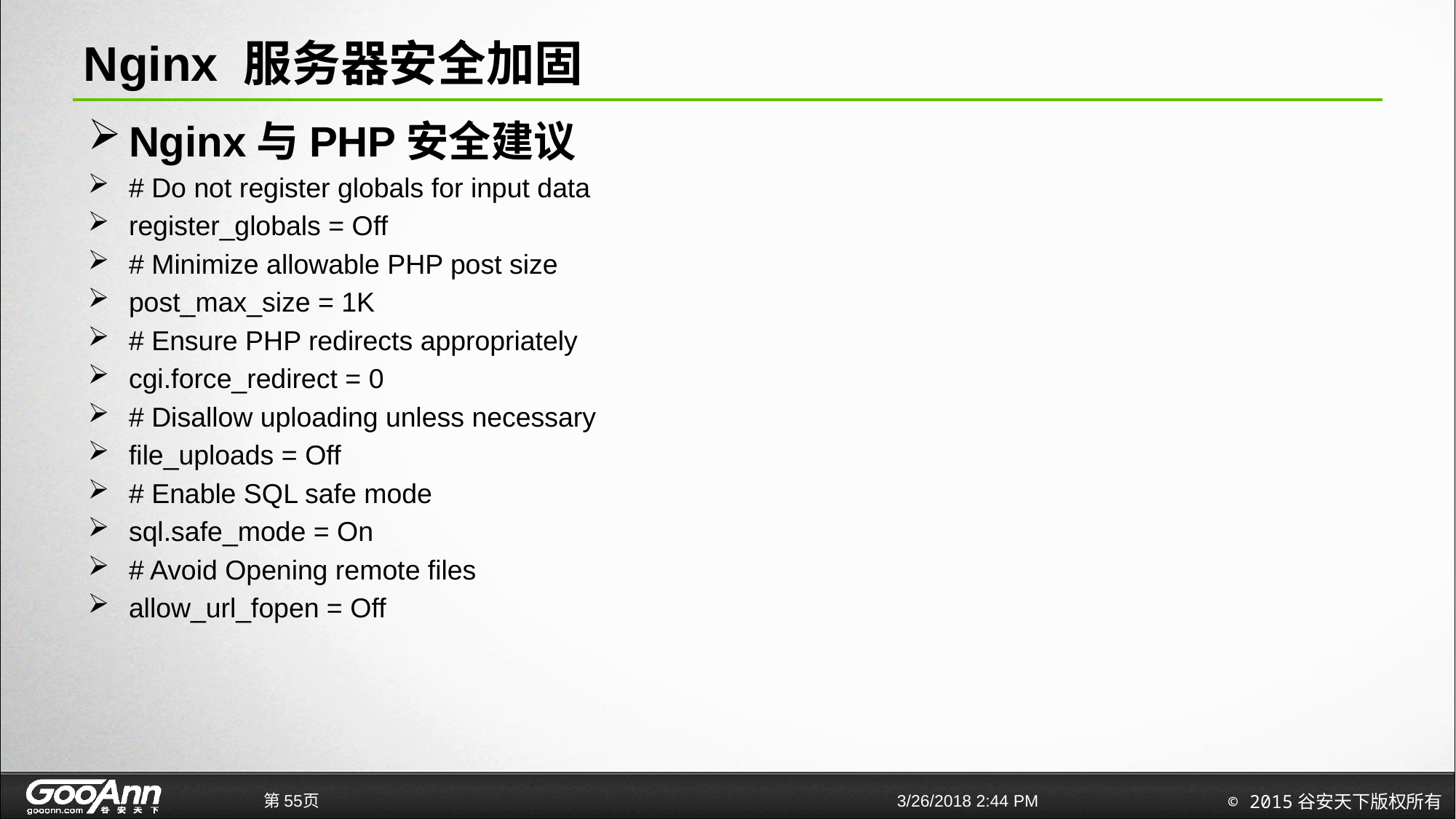

# Nginx 服务器安全加固
Nginx与PHP安全建议
# Do not register globals for input data
register_globals = Off
# Minimize allowable PHP post size
post_max_size = 1K
# Ensure PHP redirects appropriately
cgi.force_redirect = 0
# Disallow uploading unless necessary
file_uploads = Off
# Enable SQL safe mode
sql.safe_mode = On
# Avoid Opening remote files
allow_url_fopen = Off